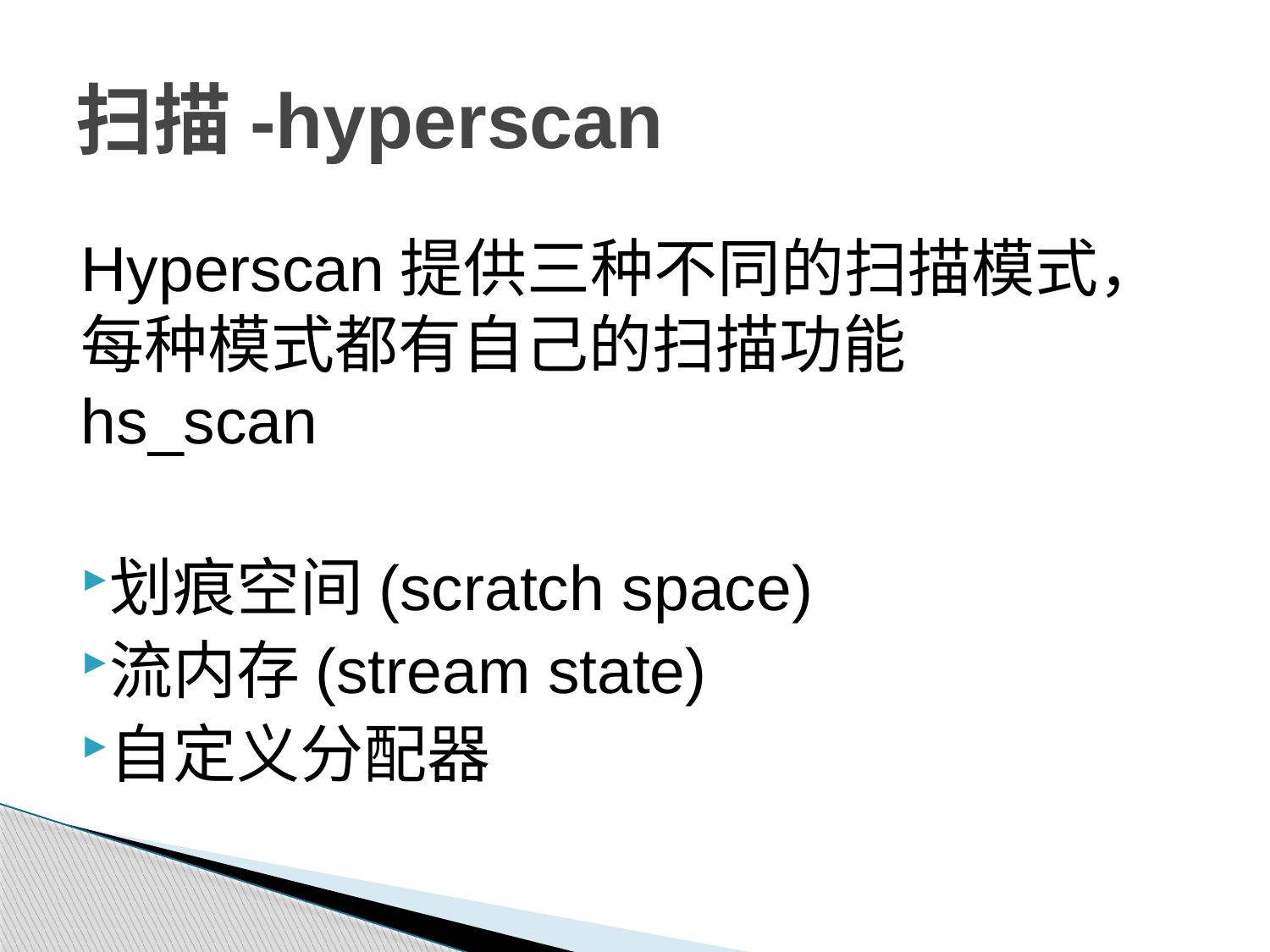

# 扫描-hyperscan
Hyperscan提供三种不同的扫描模式，每种模式都有自己的扫描功能hs_scan

划痕空间(scratch space)
流内存(stream state)
自定义分配器